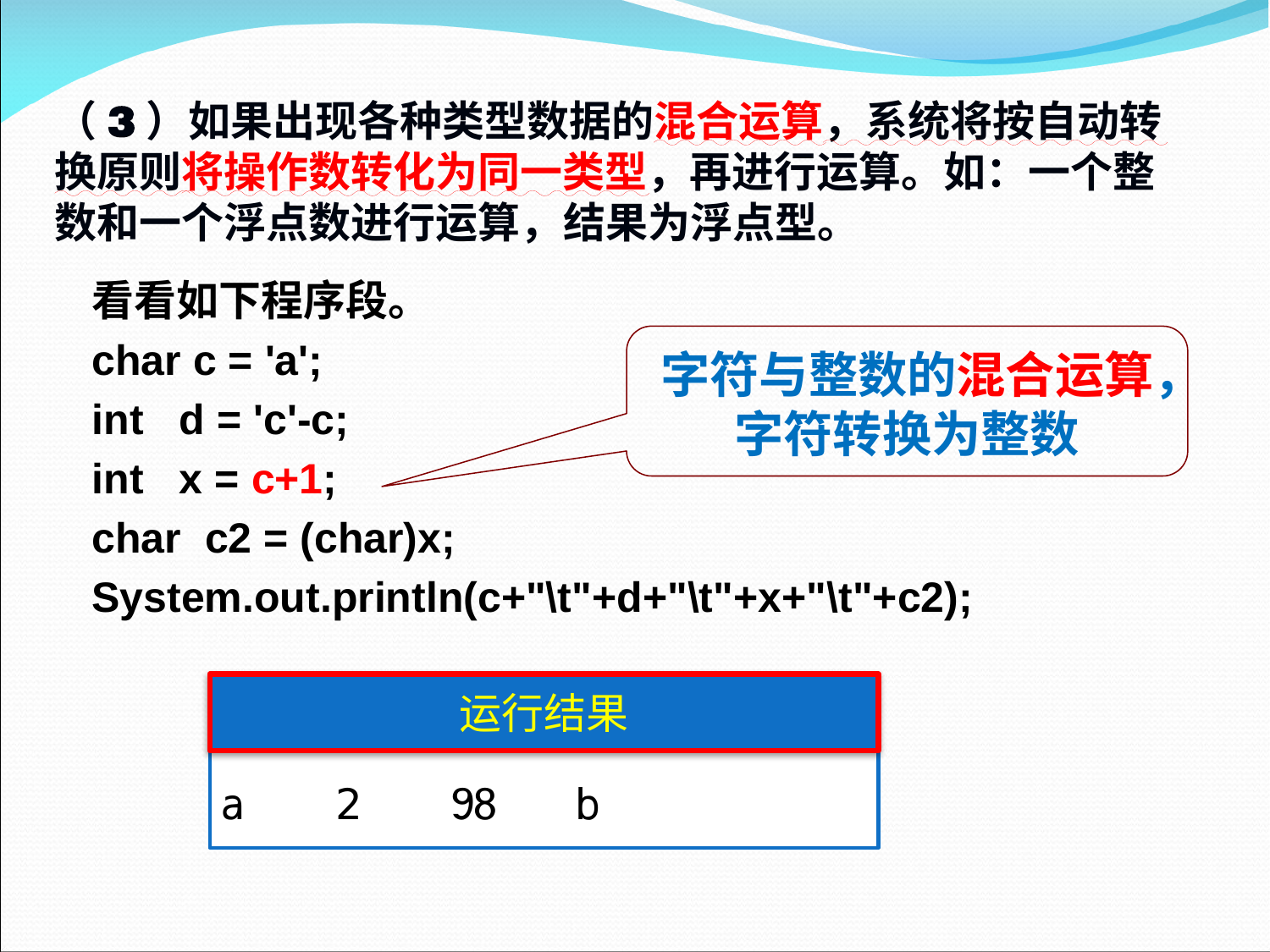

# （3）如果出现各种类型数据的混合运算，系统将按自动转换原则将操作数转化为同一类型，再进行运算。如：一个整数和一个浮点数进行运算，结果为浮点型。
看看如下程序段。
char c = 'a';
int   d = 'c'-c;
int   x = c+1;
char  c2 = (char)x;
System.out.println(c+"\t"+d+"\t"+x+"\t"+c2);

字符与整数的混合运算，
字符转换为整数
运行结果

a       2       98      b